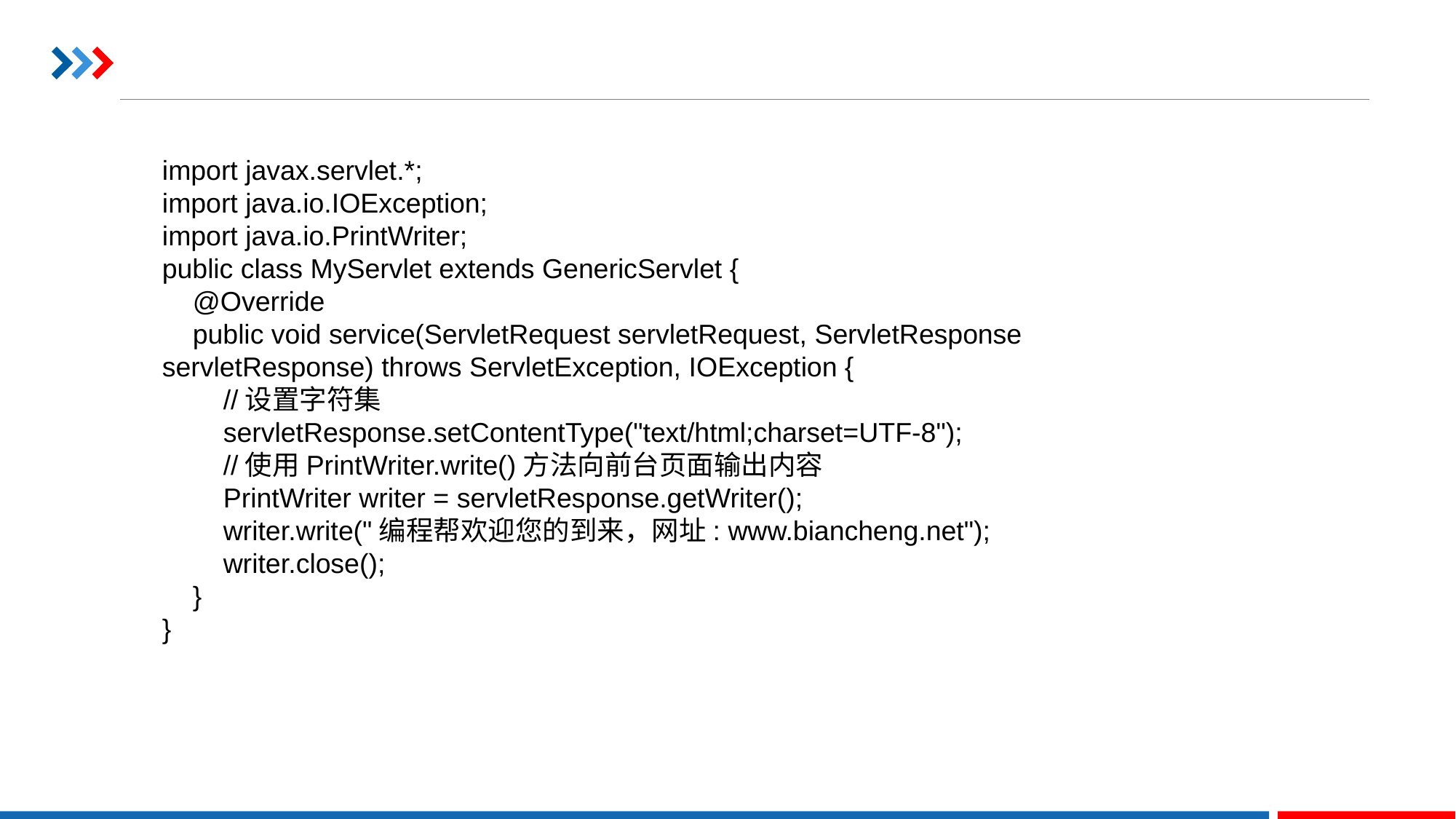

import javax.servlet.*;
import java.io.IOException;
import java.io.PrintWriter;
public class MyServlet extends GenericServlet {
    @Override
    public void service(ServletRequest servletRequest, ServletResponse servletResponse) throws ServletException, IOException {
        //设置字符集
        servletResponse.setContentType("text/html;charset=UTF-8");
        //使用PrintWriter.write()方法向前台页面输出内容
        PrintWriter writer = servletResponse.getWriter();
        writer.write("编程帮欢迎您的到来，网址: www.biancheng.net");
        writer.close();
    }
}